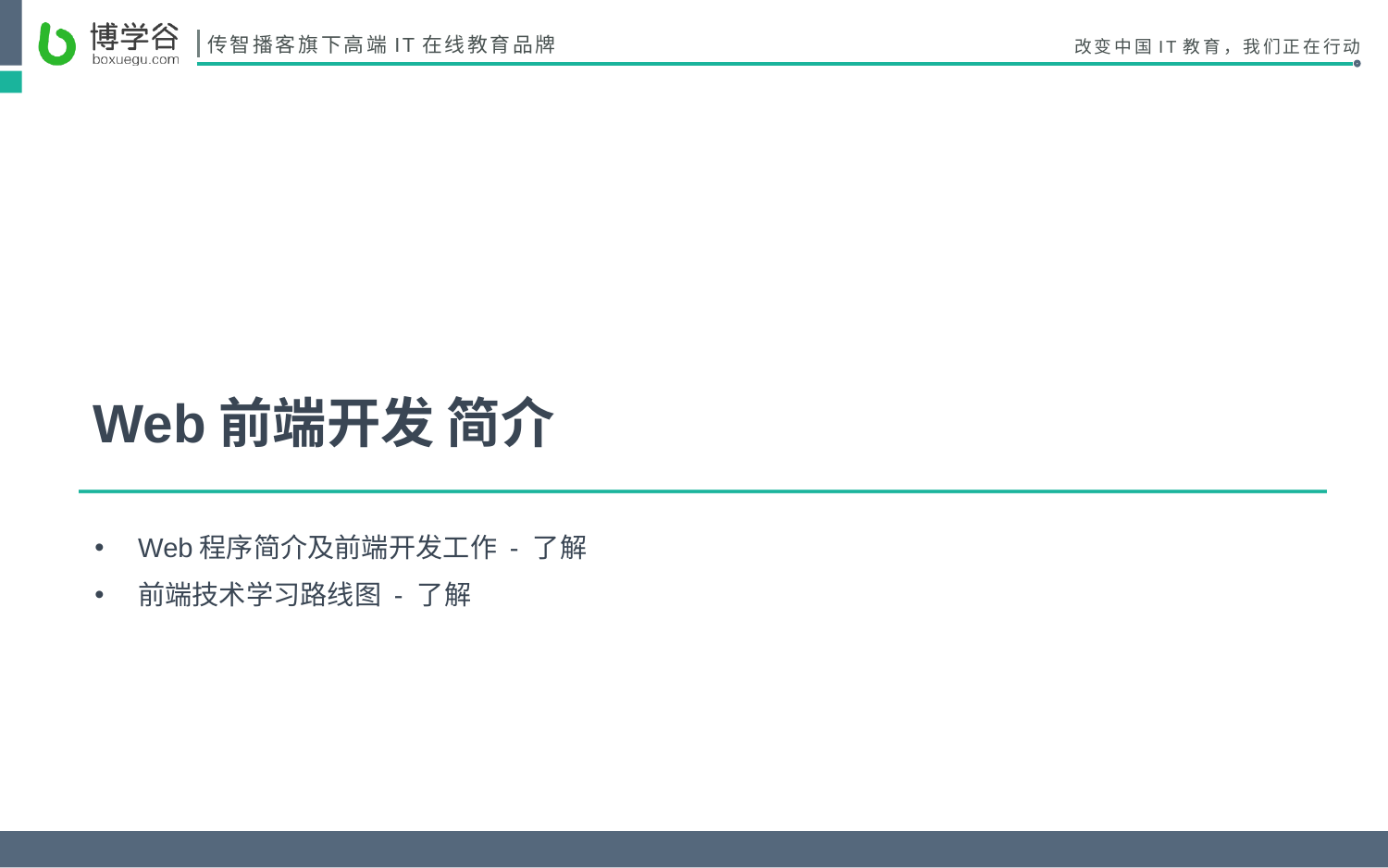

# Web前端开发 简介
Web程序简介及前端开发工作 - 了解
前端技术学习路线图 - 了解